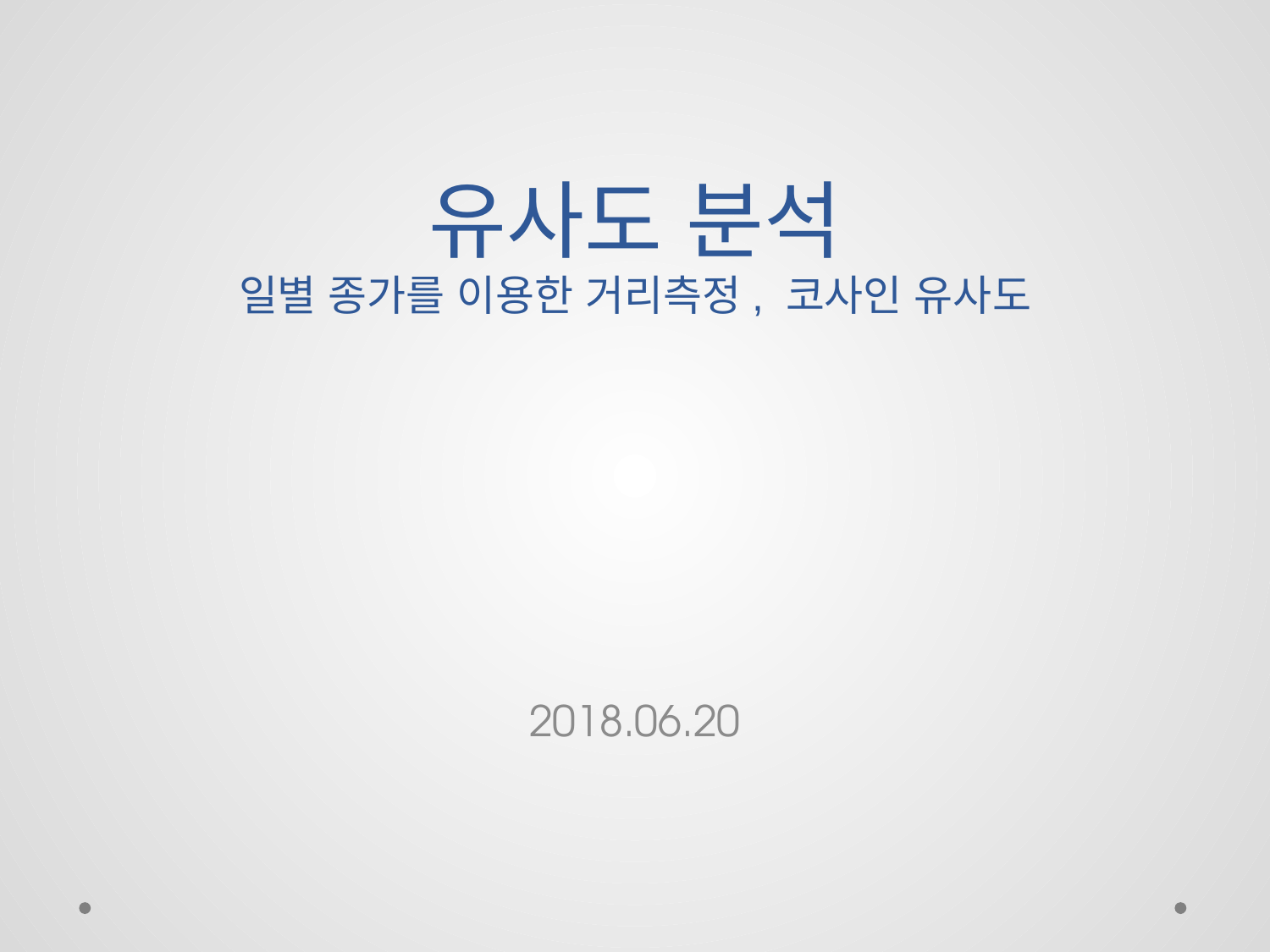

# 유사도 분석 일별 종가를 이용한 거리측정, 코사인 유사도
2018.06.20